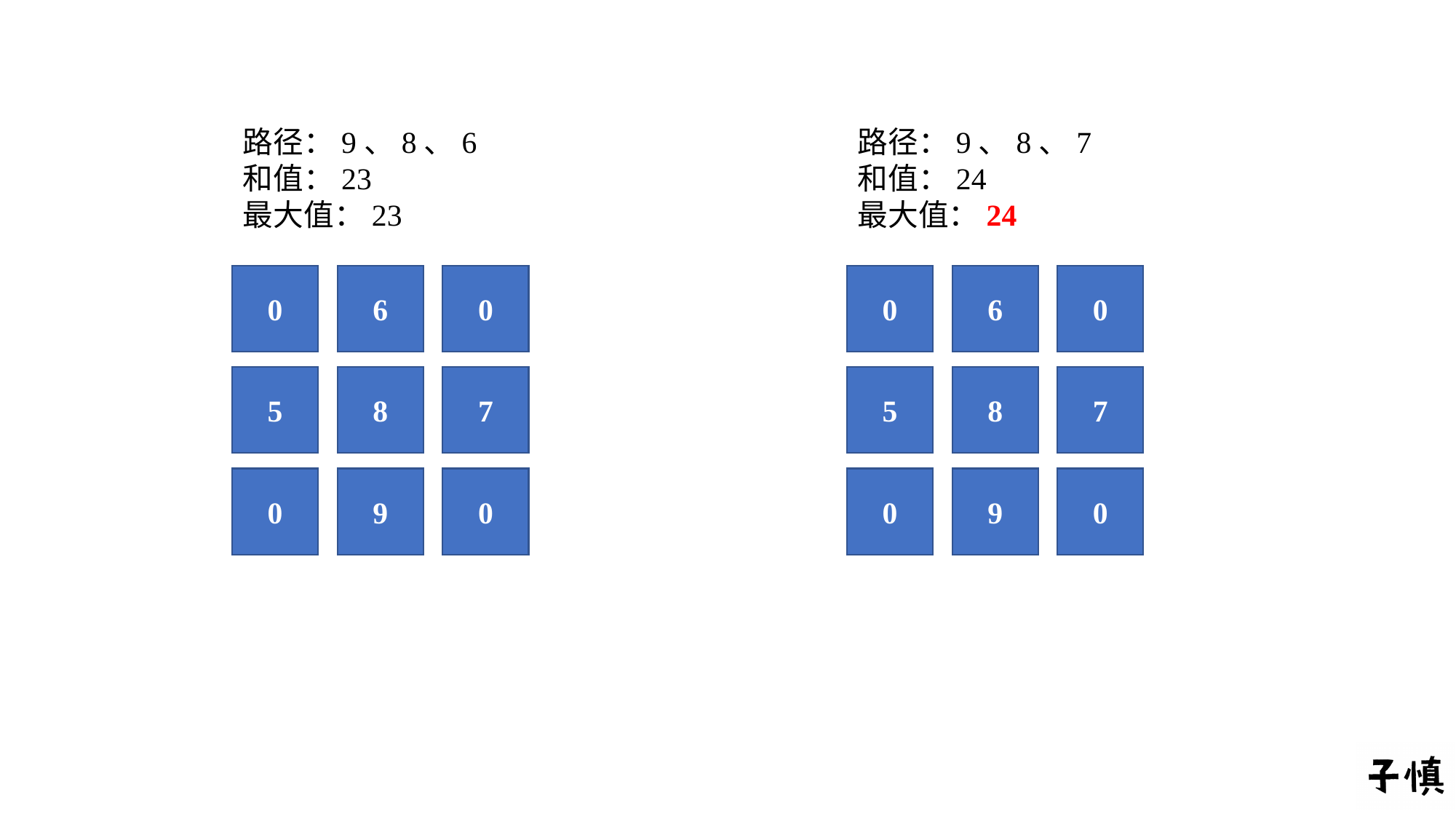

路径：9、8、7
和值：24
最大值：24
路径：9、8、6
和值：23
最大值：23
0
6
0
0
6
0
5
8
7
5
8
7
0
9
0
0
9
0